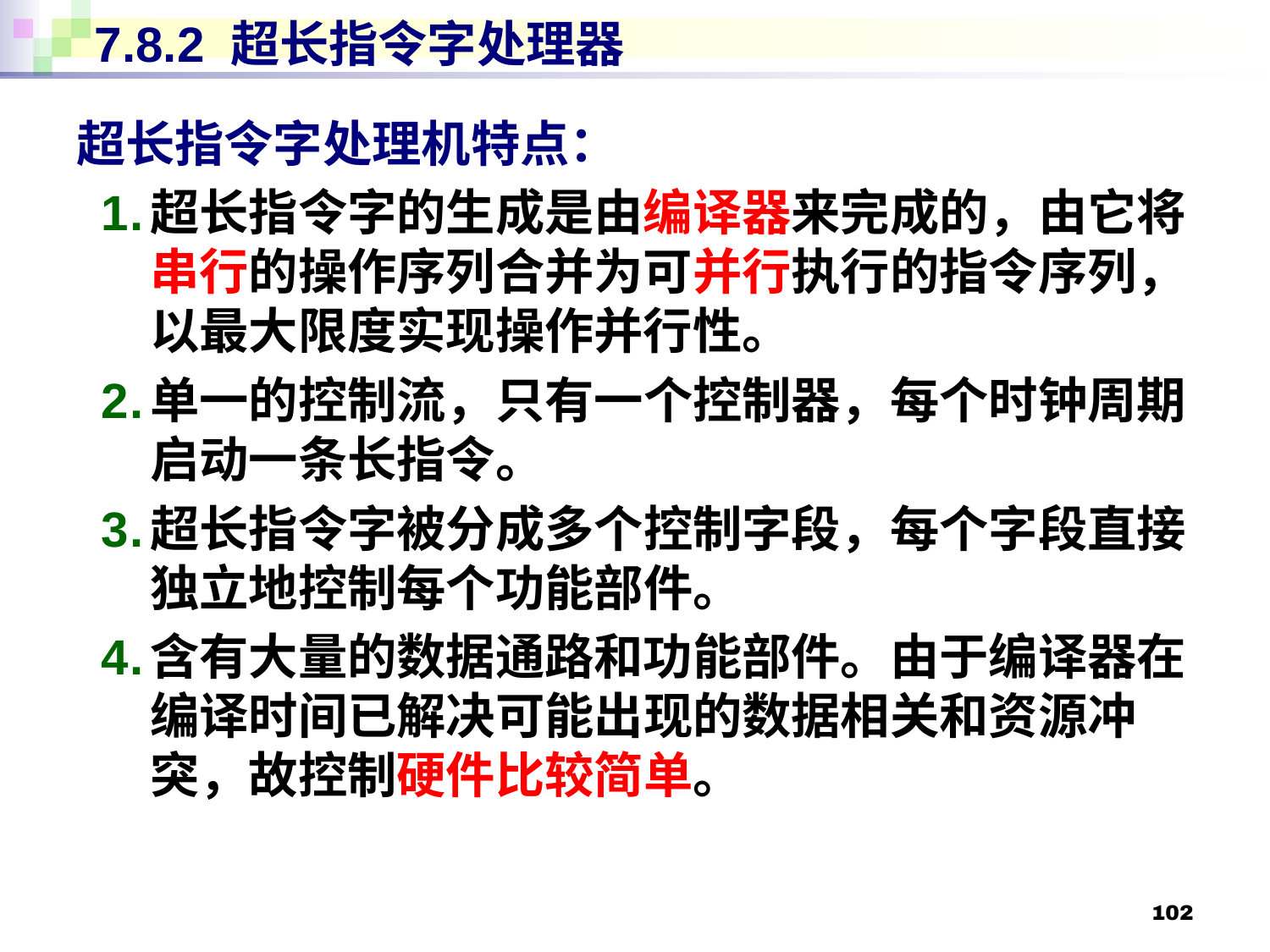

# 7.8.2 超长指令字处理器
超长指令字处理机特点：
超长指令字的生成是由编译器来完成的，由它将串行的操作序列合并为可并行执行的指令序列，以最大限度实现操作并行性。
单一的控制流，只有一个控制器，每个时钟周期启动一条长指令。
超长指令字被分成多个控制字段，每个字段直接独立地控制每个功能部件。
含有大量的数据通路和功能部件。由于编译器在编译时间已解决可能出现的数据相关和资源冲突，故控制硬件比较简单。
102